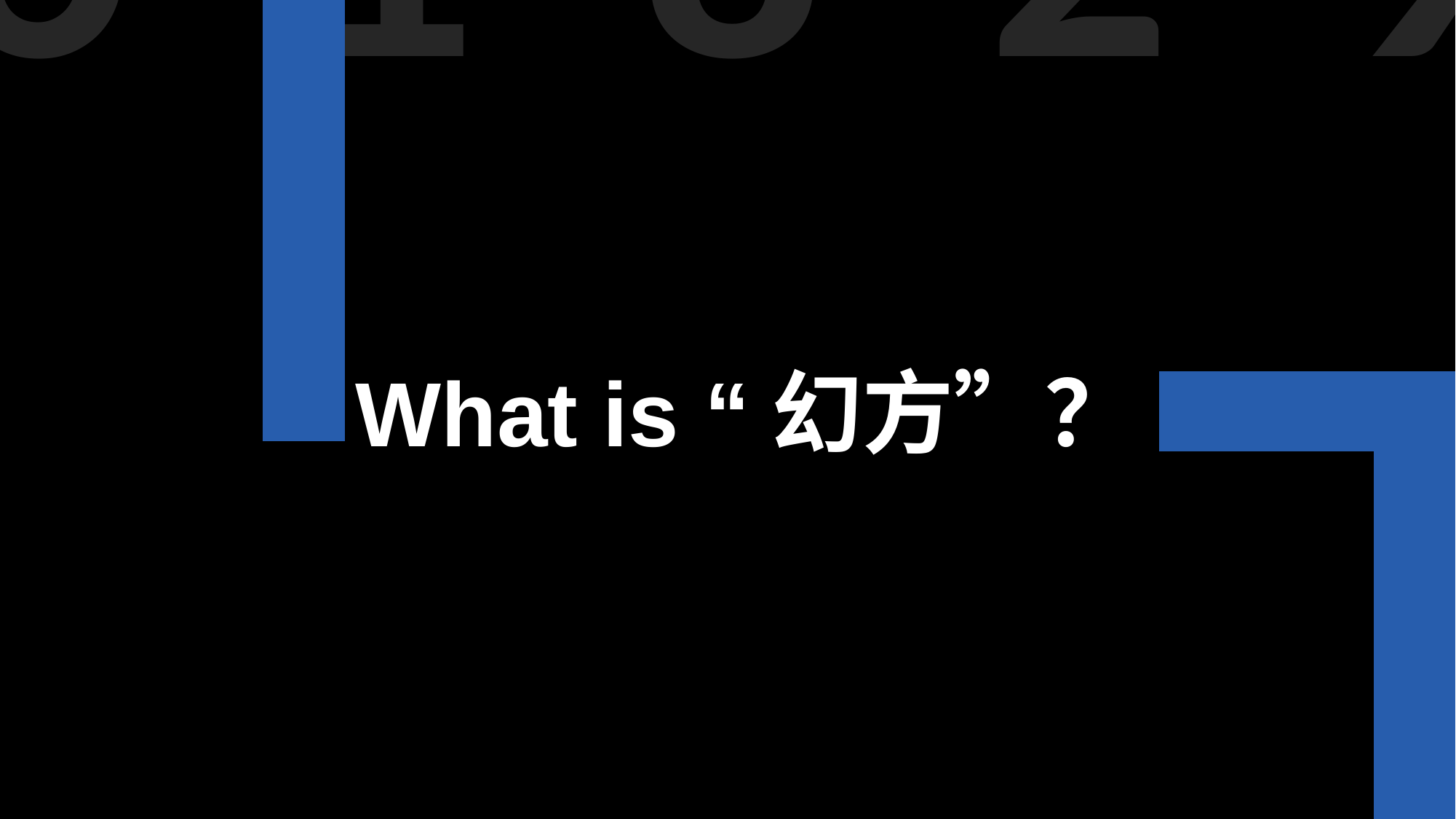

6  1  8  2  9
What is “幻方”？